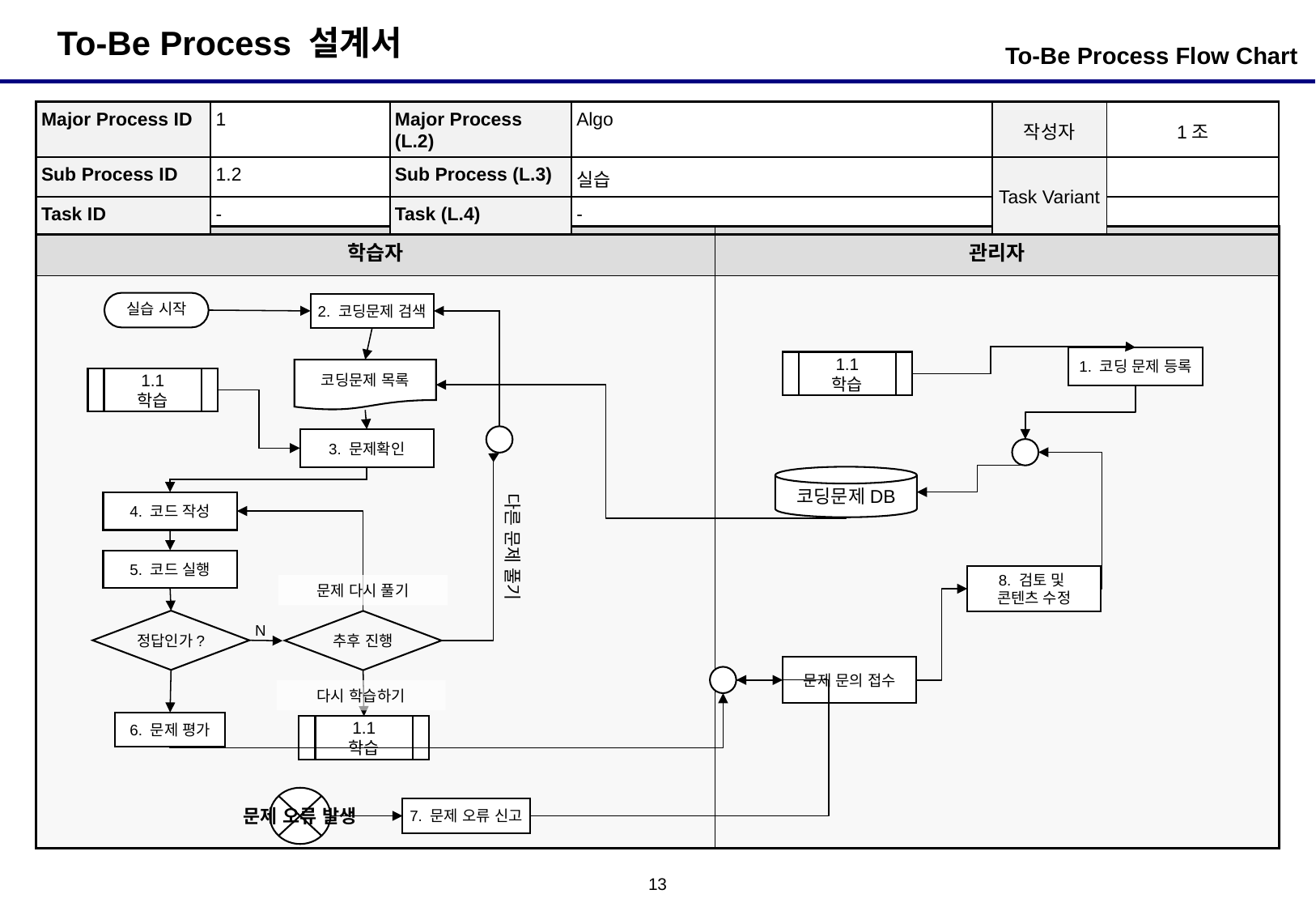

To-Be Process Flow Chart
| Major Process ID | 1 | Major Process (L.2) | Algo | 작성자 | 1조 |
| --- | --- | --- | --- | --- | --- |
| Sub Process ID | 1.2 | Sub Process (L.3) | 실습 | Task Variant |  |
| Task ID | - | Task (L.4) | - |  |  |
| 학습자 | 관리자 |
| --- | --- |
|  |  |
실습 시작
2. 코딩문제 검색
1. 코딩 문제 등록
1.1
학습
코딩문제 목록
1.1
학습

3. 문제확인

코딩문제DB
다른 문제 풀기
4. 코드 작성
5. 코드 실행
8. 검토 및
콘텐츠 수정
문제 다시 풀기
정답인가?
추후 진행
N
문제 문의 접수

다시 학습하기
6. 문제 평가
1.1
학습
문제 오류 발생
7. 문제 오류 신고